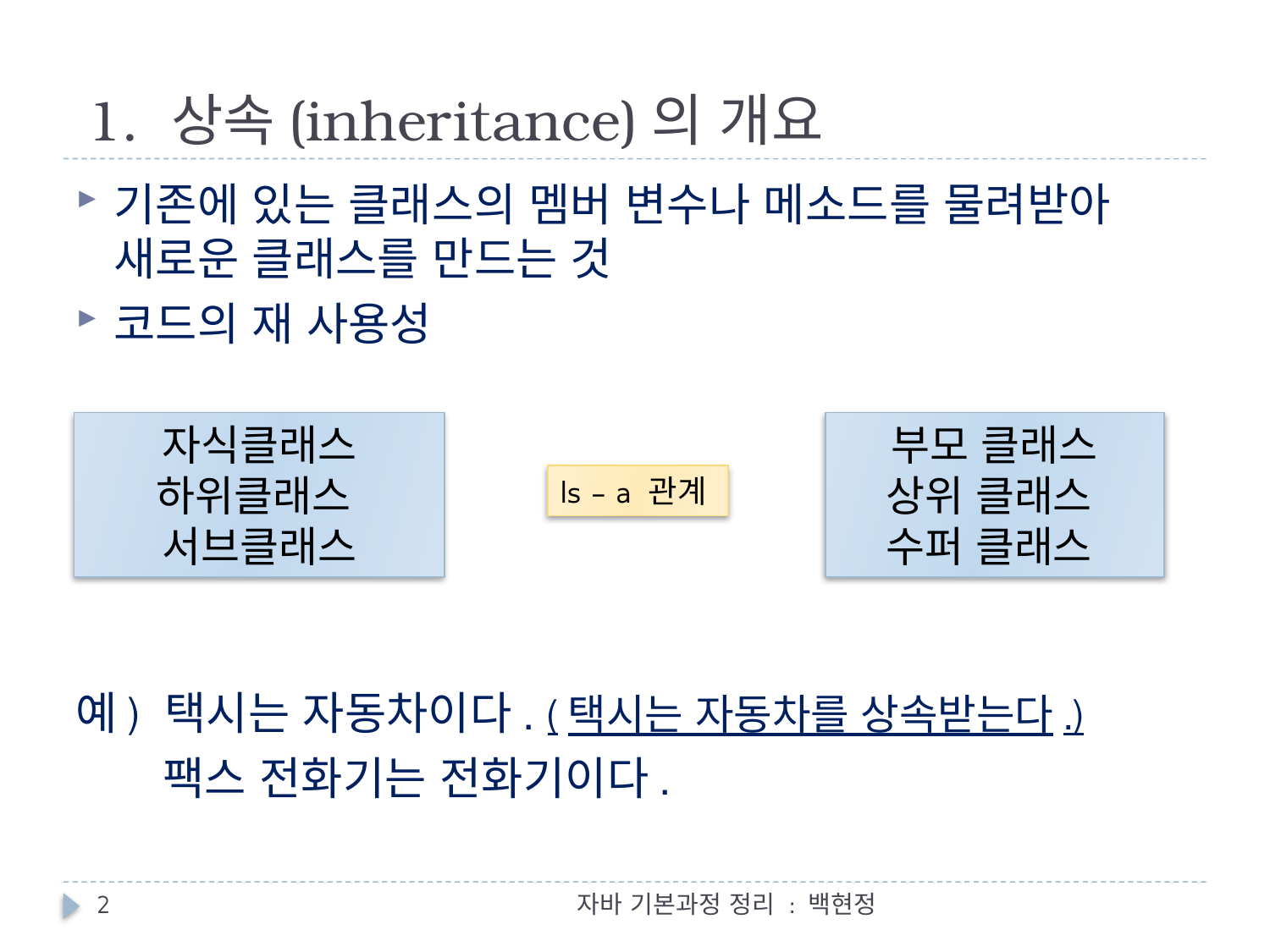

# 1. 상속(inheritance)의 개요
기존에 있는 클래스의 멤버 변수나 메소드를 물려받아 새로운 클래스를 만드는 것
코드의 재 사용성

예) 택시는 자동차이다. (택시는 자동차를 상속받는다.)
      팩스 전화기는 전화기이다.
자식클래스
하위클래스
서브클래스
부모 클래스
상위 클래스
수퍼 클래스
Is – a 관계
2
자바 기본과정 정리 : 백현정